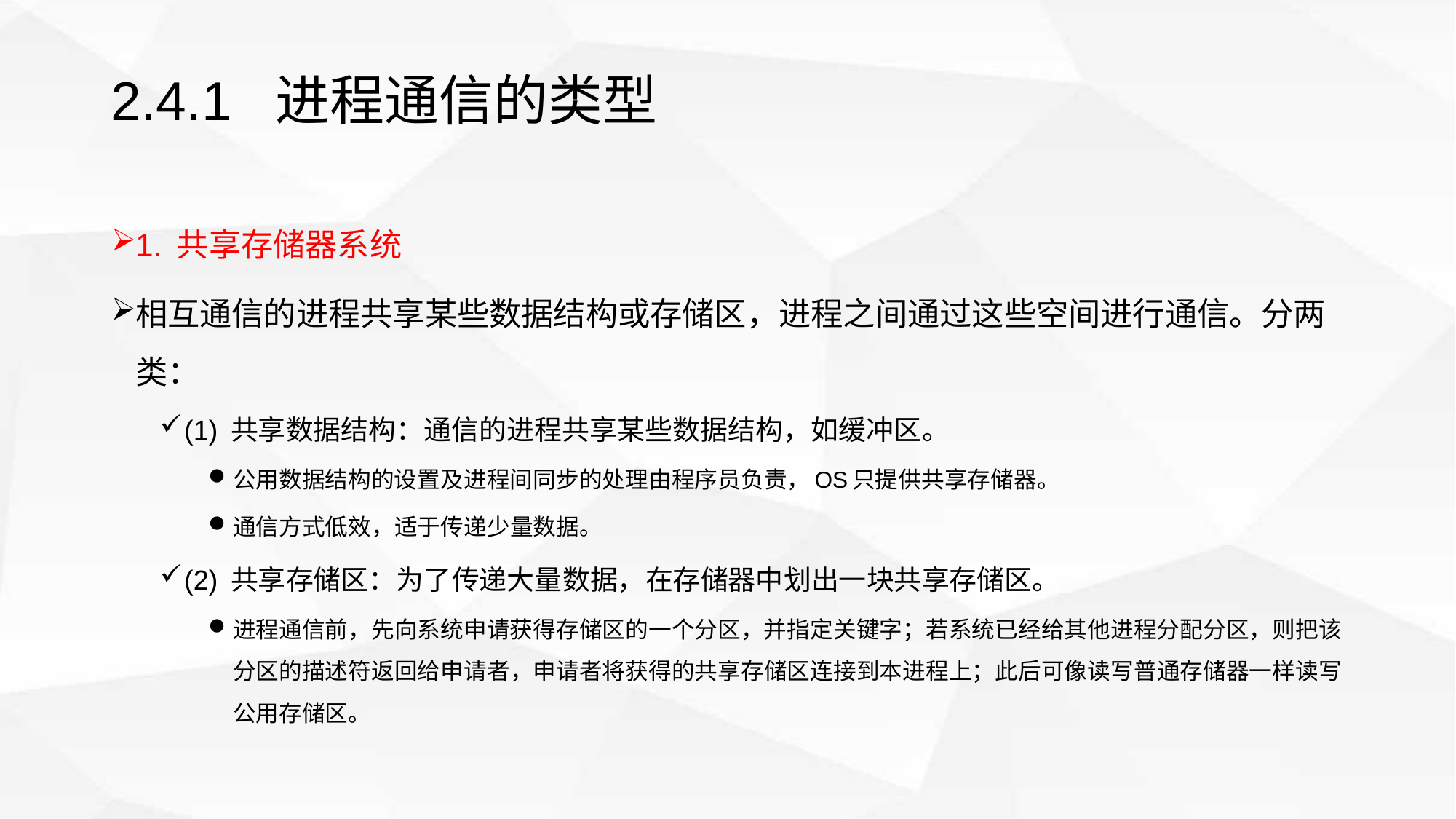

# 2.4.1  进程通信的类型
1. 共享存储器系统
相互通信的进程共享某些数据结构或存储区，进程之间通过这些空间进行通信。分两类：
(1) 共享数据结构：通信的进程共享某些数据结构，如缓冲区。
公用数据结构的设置及进程间同步的处理由程序员负责，OS只提供共享存储器。
通信方式低效，适于传递少量数据。
(2) 共享存储区：为了传递大量数据，在存储器中划出一块共享存储区。
进程通信前，先向系统申请获得存储区的一个分区，并指定关键字；若系统已经给其他进程分配分区，则把该分区的描述符返回给申请者，申请者将获得的共享存储区连接到本进程上；此后可像读写普通存储器一样读写公用存储区。